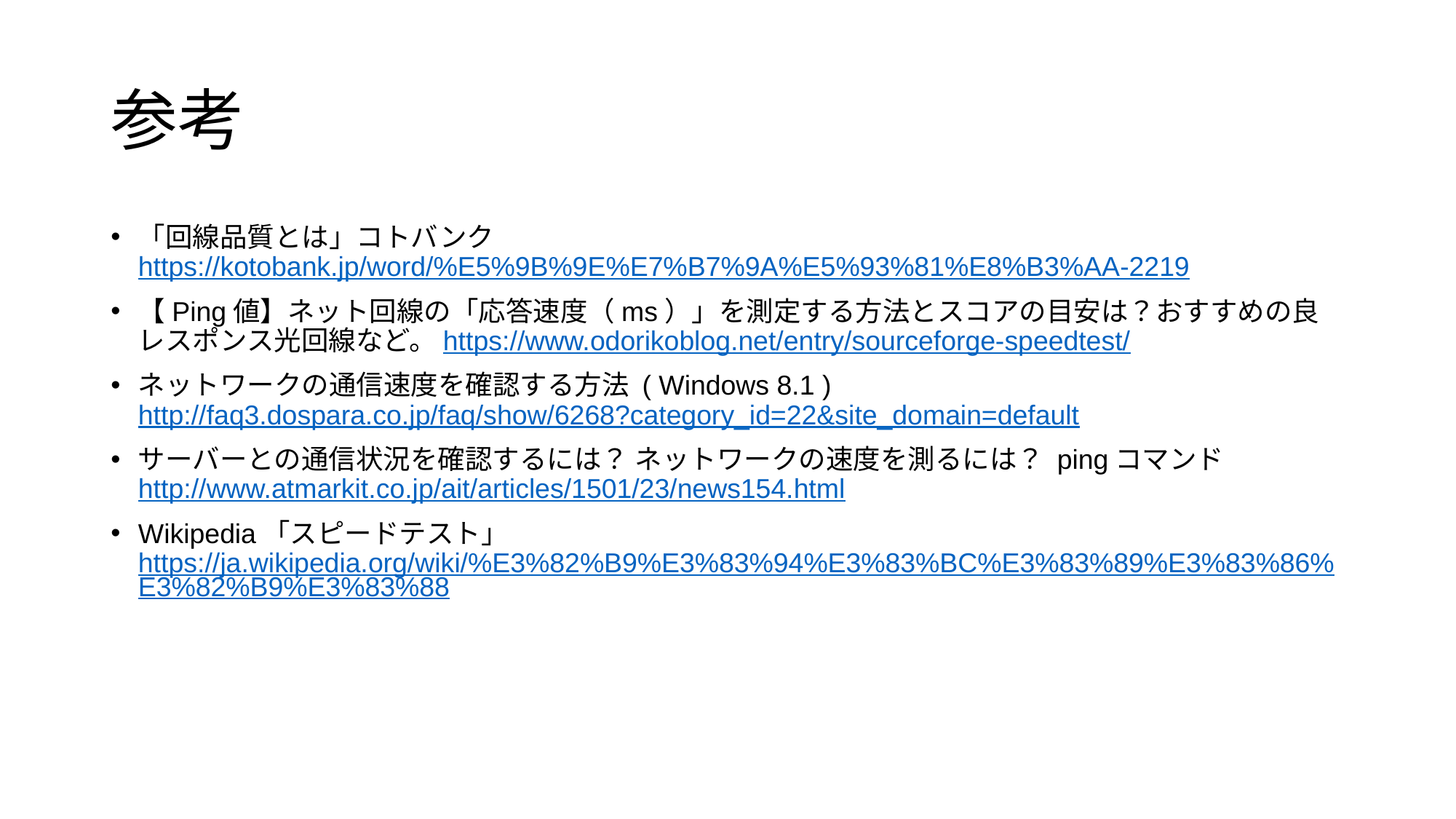

# 参考
「回線品質とは」コトバンクhttps://kotobank.jp/word/%E5%9B%9E%E7%B7%9A%E5%93%81%E8%B3%AA-2219
【Ping値】ネット回線の「応答速度（ms）」を測定する方法とスコアの目安は？おすすめの良レスポンス光回線など。https://www.odorikoblog.net/entry/sourceforge-speedtest/
ネットワークの通信速度を確認する方法 ( Windows 8.1 ) http://faq3.dospara.co.jp/faq/show/6268?category_id=22&site_domain=default
サーバーとの通信状況を確認するには？ ネットワークの速度を測るには？ pingコマンドhttp://www.atmarkit.co.jp/ait/articles/1501/23/news154.html
Wikipedia「スピードテスト」https://ja.wikipedia.org/wiki/%E3%82%B9%E3%83%94%E3%83%BC%E3%83%89%E3%83%86%E3%82%B9%E3%83%88